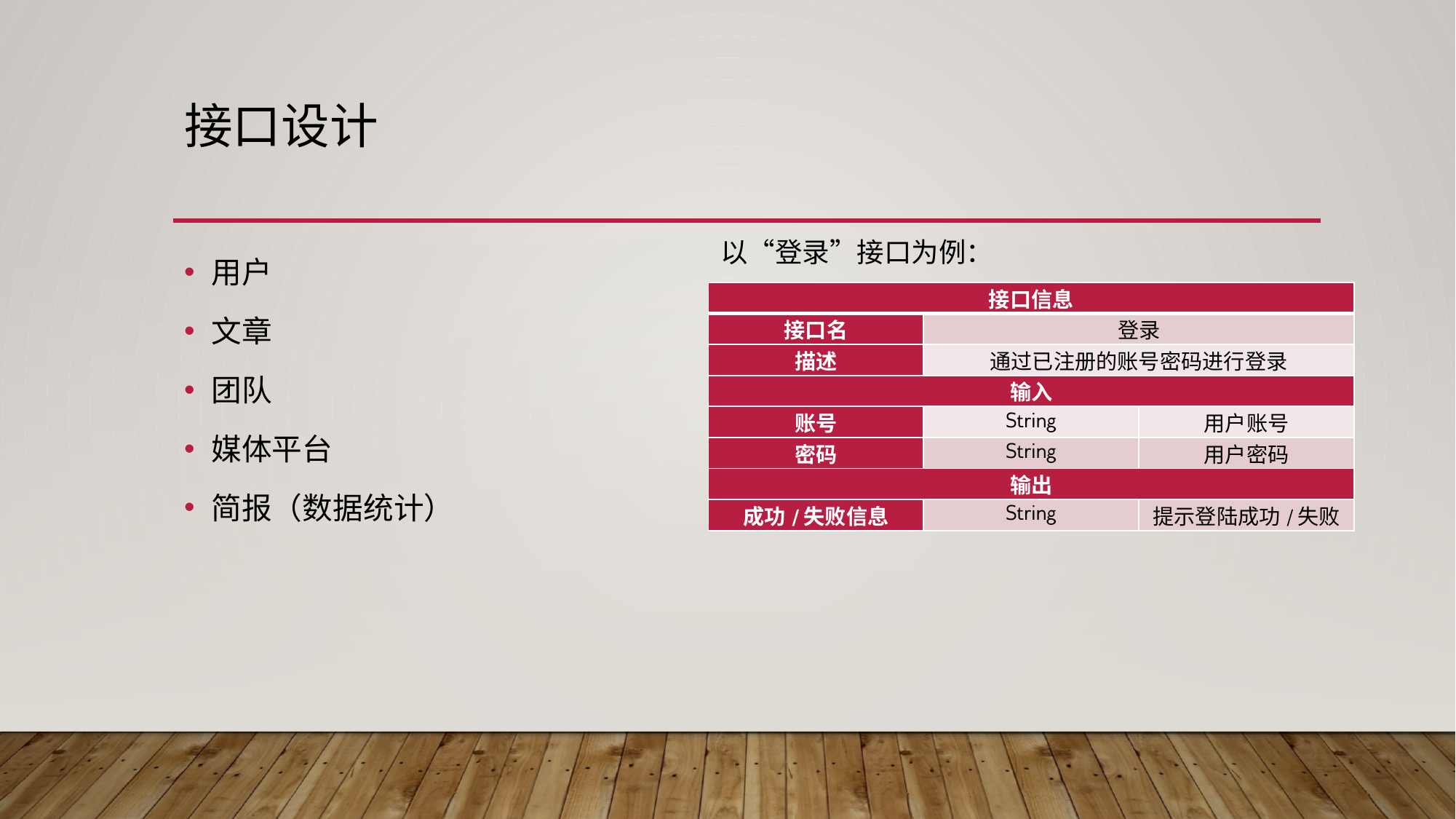

# 接口设计
以“登录”接口为例：
用户
文章
团队
媒体平台
简报（数据统计）
| 接口信息 |  |  |
| --- | --- | --- |
| 接口名 | 登录 |  |
| 描述 | 通过已注册的账号密码进行登录 |  |
| 输入 |  |  |
| 账号 | String | 用户账号 |
| 密码 | String | 用户密码 |
| 输出 |  |  |
| 成功/失败信息 | String | 提示登陆成功/失败 |